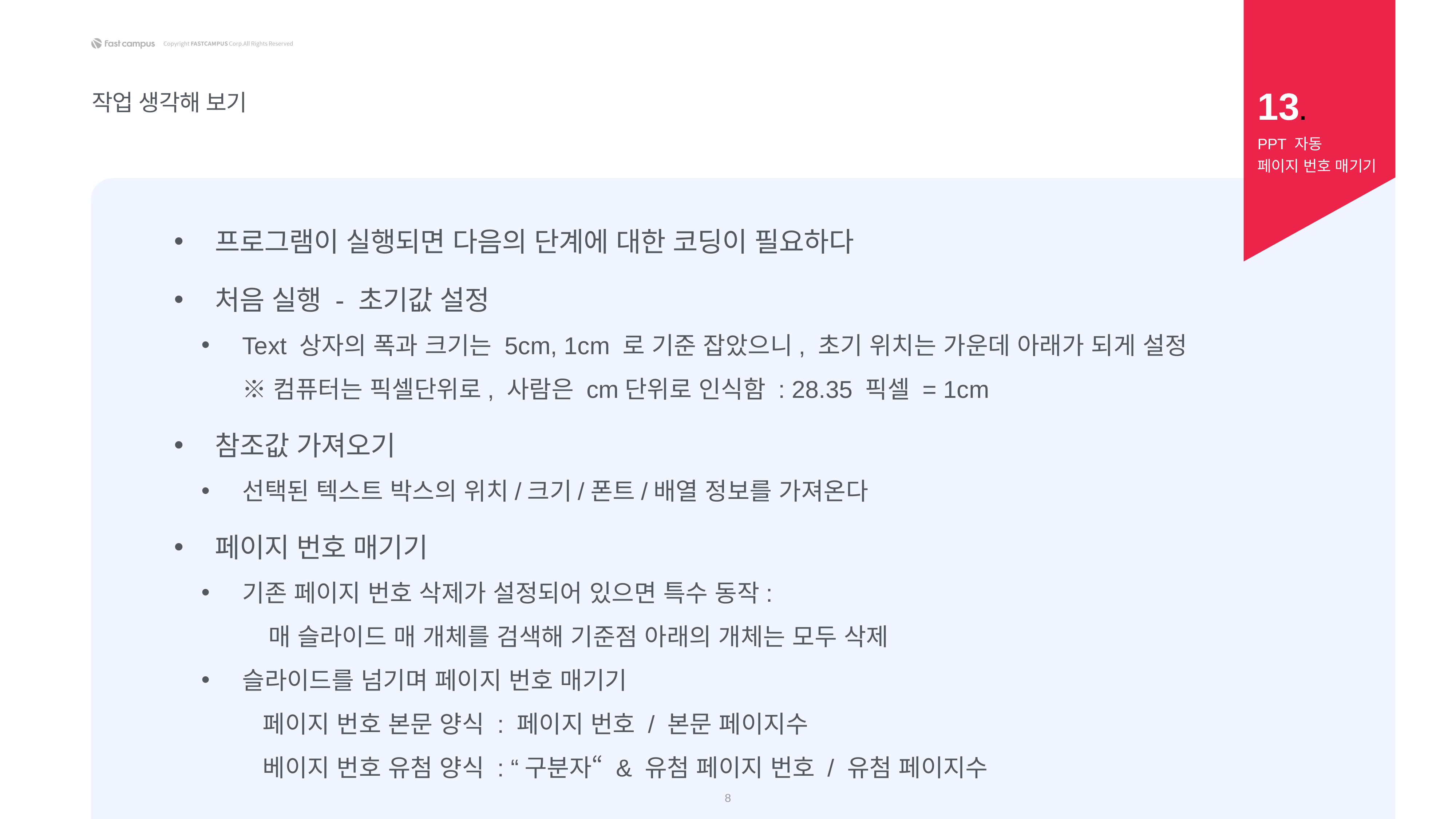

13.
작업 생각해 보기
PPT 자동
페이지 번호 매기기
프로그램이 실행되면 다음의 단계에 대한 코딩이 필요하다
처음 실행 - 초기값 설정
Text 상자의 폭과 크기는 5cm, 1cm 로 기준 잡았으니, 초기 위치는 가운데 아래가 되게 설정
※ 컴퓨터는 픽셀단위로, 사람은 cm단위로 인식함 : 28.35 픽셀 = 1cm
참조값 가져오기
선택된 텍스트 박스의 위치/크기/폰트/배열 정보를 가져온다
페이지 번호 매기기
기존 페이지 번호 삭제가 설정되어 있으면 특수 동작:
   매 슬라이드 매 개체를 검색해 기준점 아래의 개체는 모두 삭제
슬라이드를 넘기며 페이지 번호 매기기
   페이지 번호 본문 양식 : 페이지 번호 / 본문 페이지수
   베이지 번호 유첨 양식 : “구분자“ & 유첨 페이지 번호 / 유첨 페이지수
8